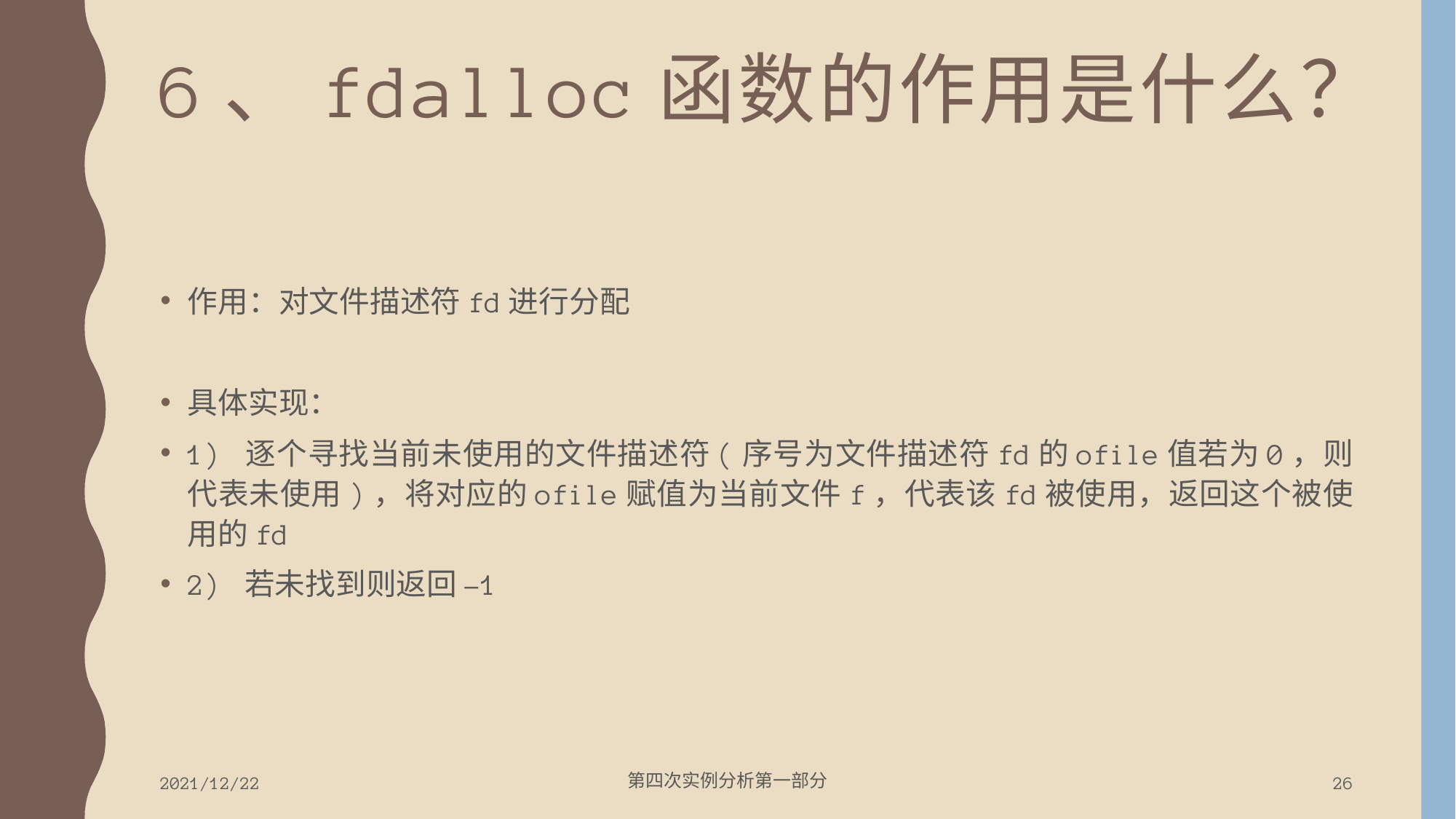

# 6、fdalloc函数的作用是什么？
作用：对文件描述符fd进行分配

具体实现：
1) 逐个寻找当前未使用的文件描述符(序号为文件描述符fd的ofile值若为0，则代表未使用)，将对应的ofile赋值为当前文件f，代表该fd被使用，返回这个被使用的fd
2) 若未找到则返回-1

2021/12/22
第四次实例分析第一部分
26